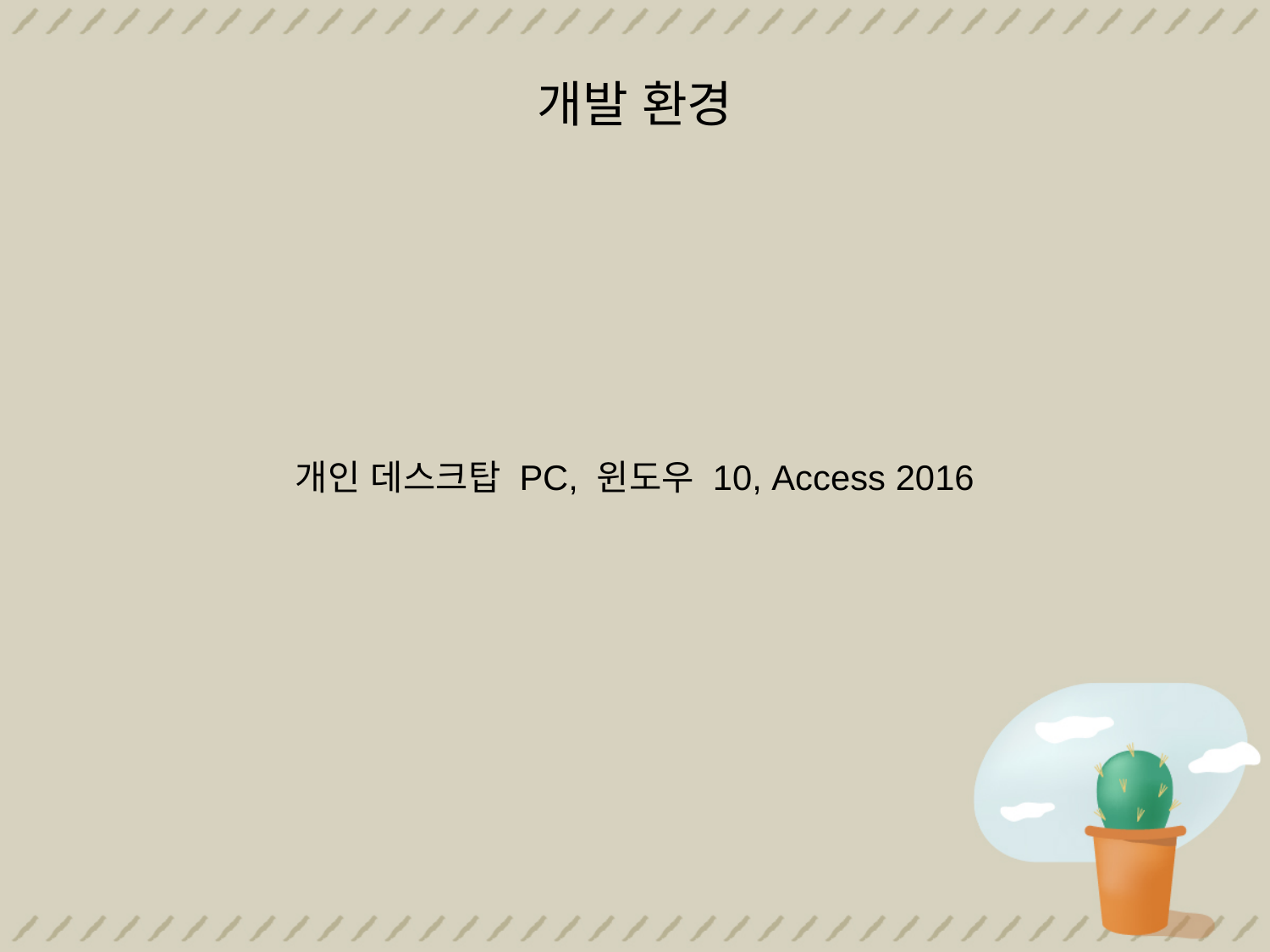

개발 환경
개인 데스크탑 PC, 윈도우 10, Access 2016